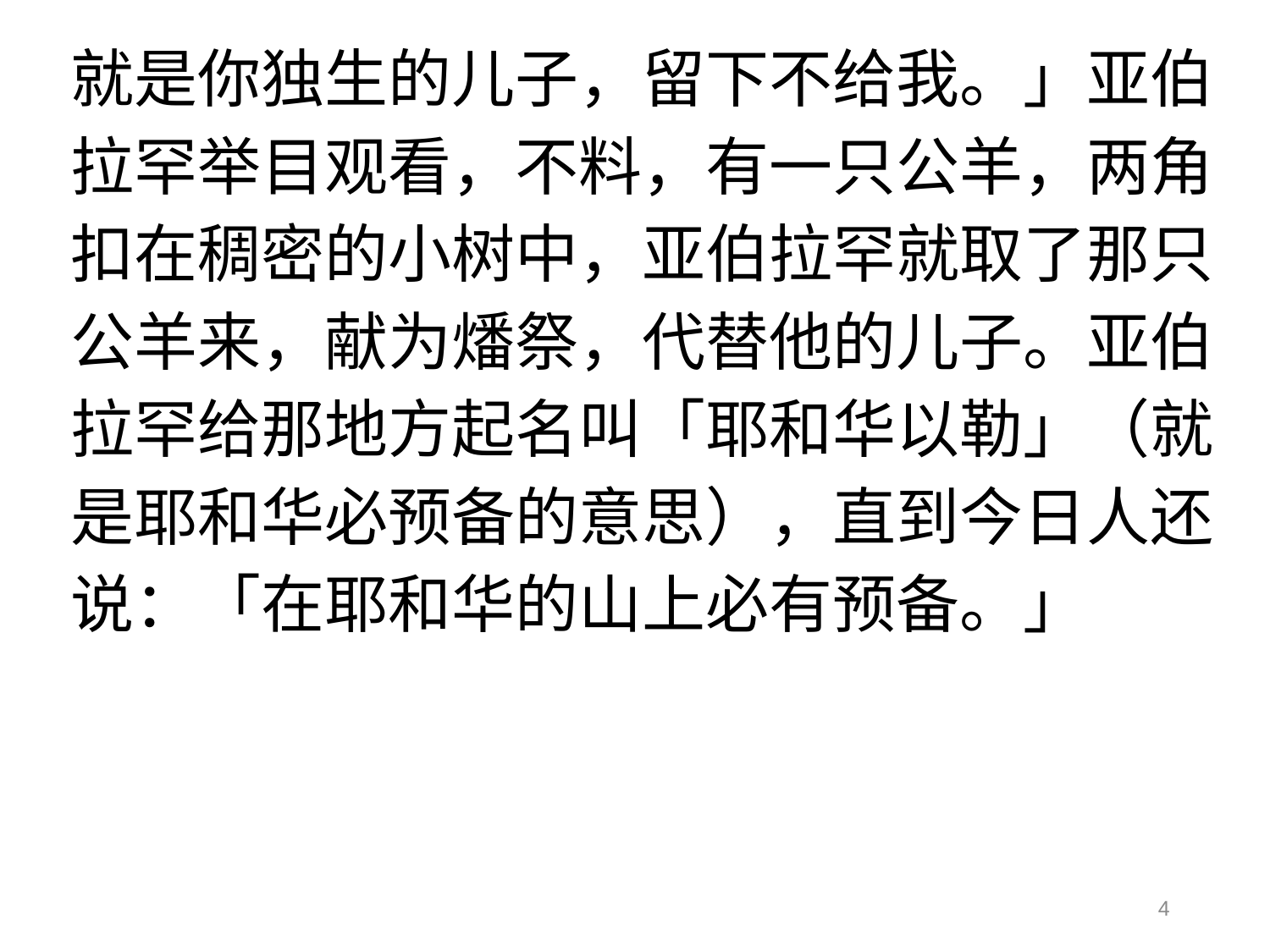

就是你独生的儿子，留下不给我。」亚伯拉罕举目观看，不料，有一只公羊，两角扣在稠密的小树中，亚伯拉罕就取了那只公羊来，献为燔祭，代替他的儿子。亚伯拉罕给那地方起名叫「耶和华以勒」（就是耶和华必预备的意思），直到今日人还说：「在耶和华的山上必有预备。」
4